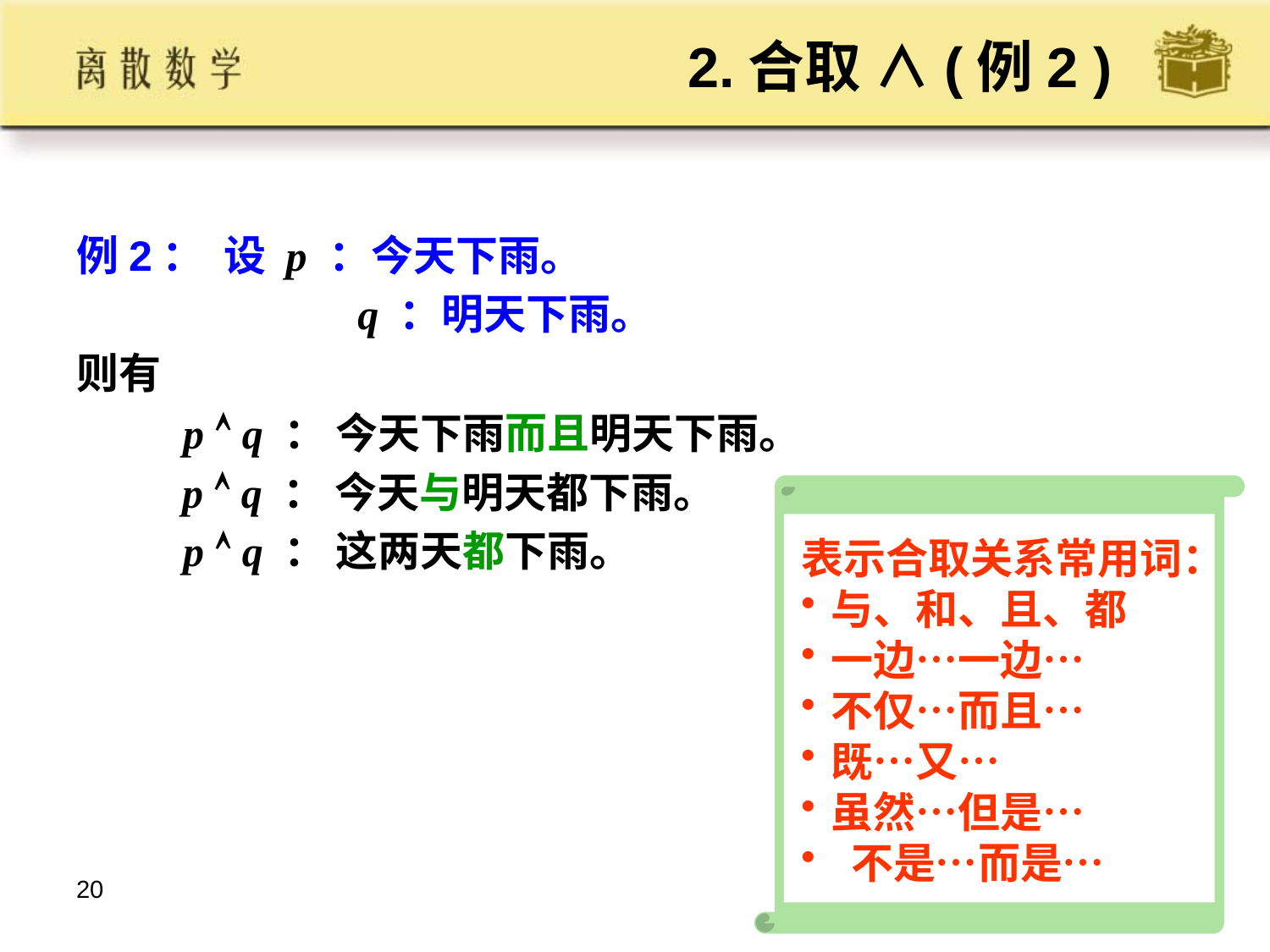

# 2.合取 ∧(例2 )
例2：  设 p ：今天下雨。
		     q ：明天下雨。
则有
         p ∧ q ： 今天下雨而且明天下雨。
	 p ∧ q ： 今天与明天都下雨。
         p ∧ q ： 这两天都下雨。

表示合取关系常用词：
与、和、且、都
一边…一边…
不仅…而且…
既…又…
虽然…但是…
 不是…而是…
20